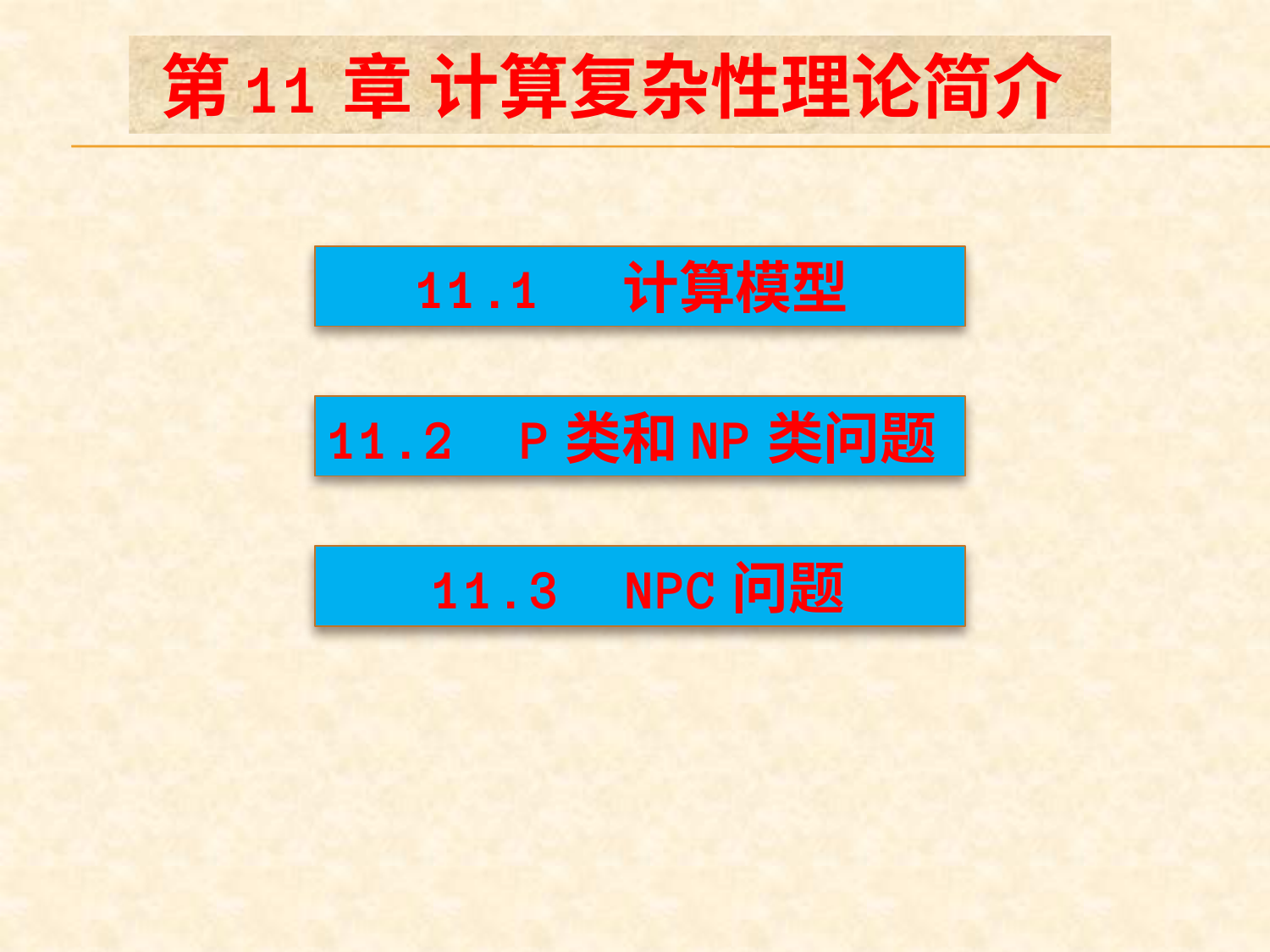

第11章 计算复杂性理论简介
11.1  计算模型
11.2  P类和NP类问题
11.3  NPC问题